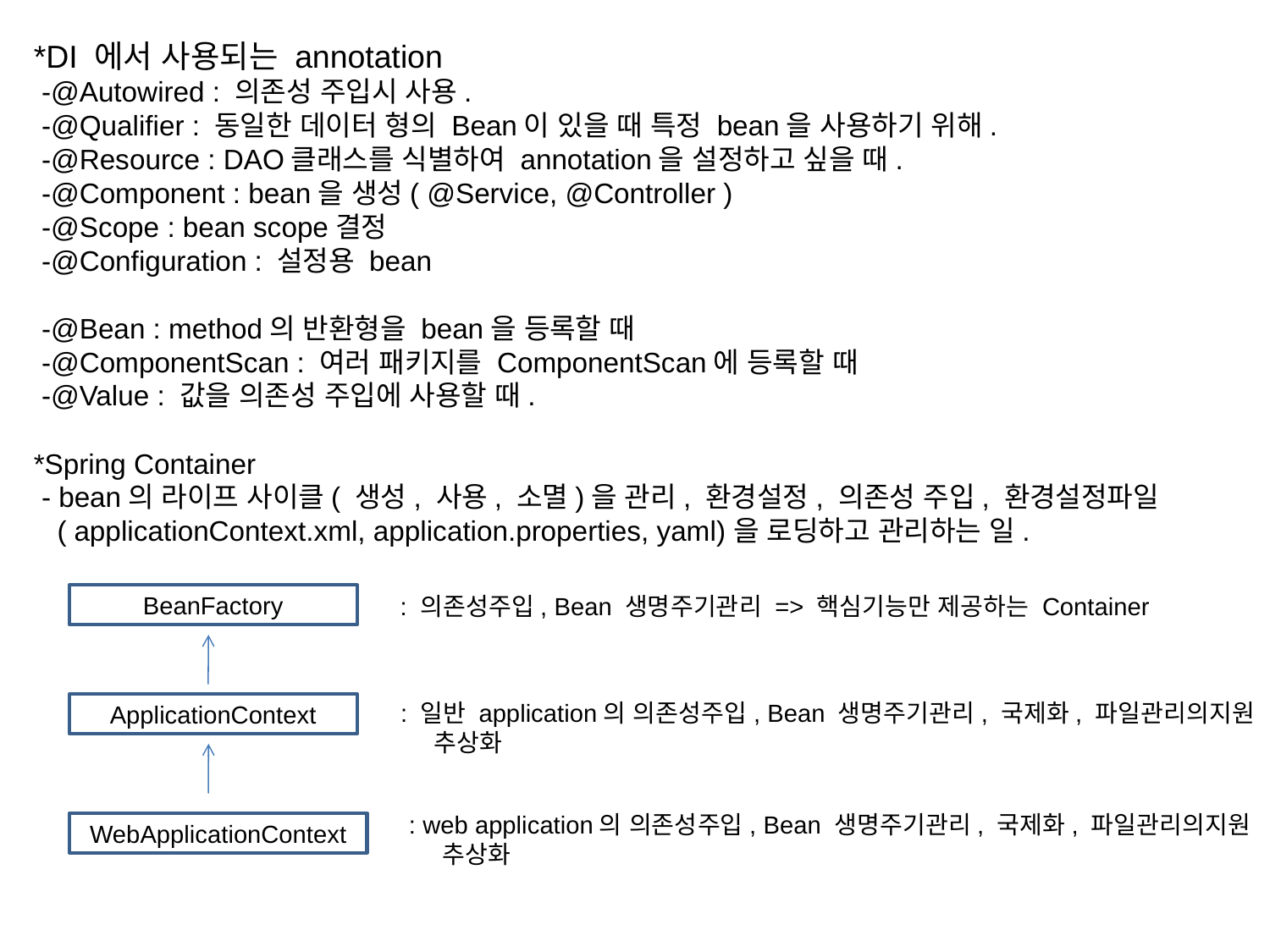

*DI 에서 사용되는 annotation
 -@Autowired : 의존성 주입시 사용.
 -@Qualifier : 동일한 데이터 형의 Bean이 있을 때 특정 bean을 사용하기 위해.
 -@Resource : DAO클래스를 식별하여 annotation을 설정하고 싶을 때.
 -@Component : bean을 생성( @Service, @Controller )
 -@Scope : bean scope결정
 -@Configuration : 설정용 bean

 -@Bean : method의 반환형을 bean을 등록할 때
 -@ComponentScan : 여러 패키지를 ComponentScan에 등록할 때
 -@Value : 값을 의존성 주입에 사용할 때.

*Spring Container
 - bean의 라이프 사이클( 생성, 사용, 소멸)을 관리, 환경설정, 의존성 주입, 환경설정파일
   ( applicationContext.xml, application.properties, yaml)을 로딩하고 관리하는 일.
BeanFactory
: 의존성주입, Bean 생명주기관리 => 핵심기능만 제공하는 Container
: 일반 application의 의존성주입, Bean 생명주기관리, 국제화, 파일관리의지원
    추상화
ApplicationContext
: web application의 의존성주입, Bean 생명주기관리, 국제화, 파일관리의지원
    추상화
WebApplicationContext